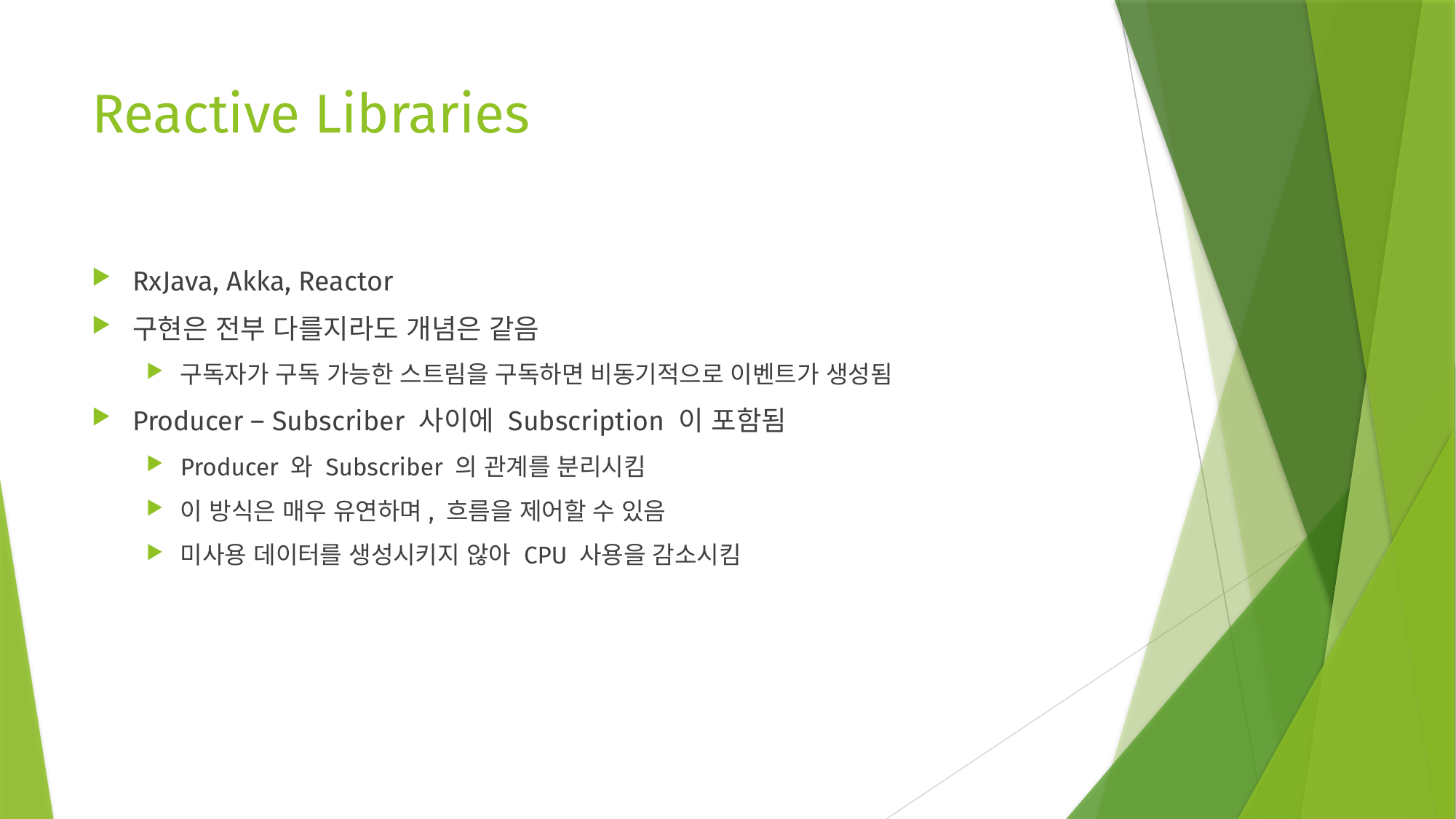

# Reactive Libraries
RxJava, Akka, Reactor
구현은 전부 다를지라도 개념은 같음
구독자가 구독 가능한 스트림을 구독하면 비동기적으로 이벤트가 생성됨
Producer – Subscriber 사이에 Subscription 이 포함됨
Producer 와 Subscriber 의 관계를 분리시킴
이 방식은 매우 유연하며, 흐름을 제어할 수 있음
미사용 데이터를 생성시키지 않아 CPU 사용을 감소시킴